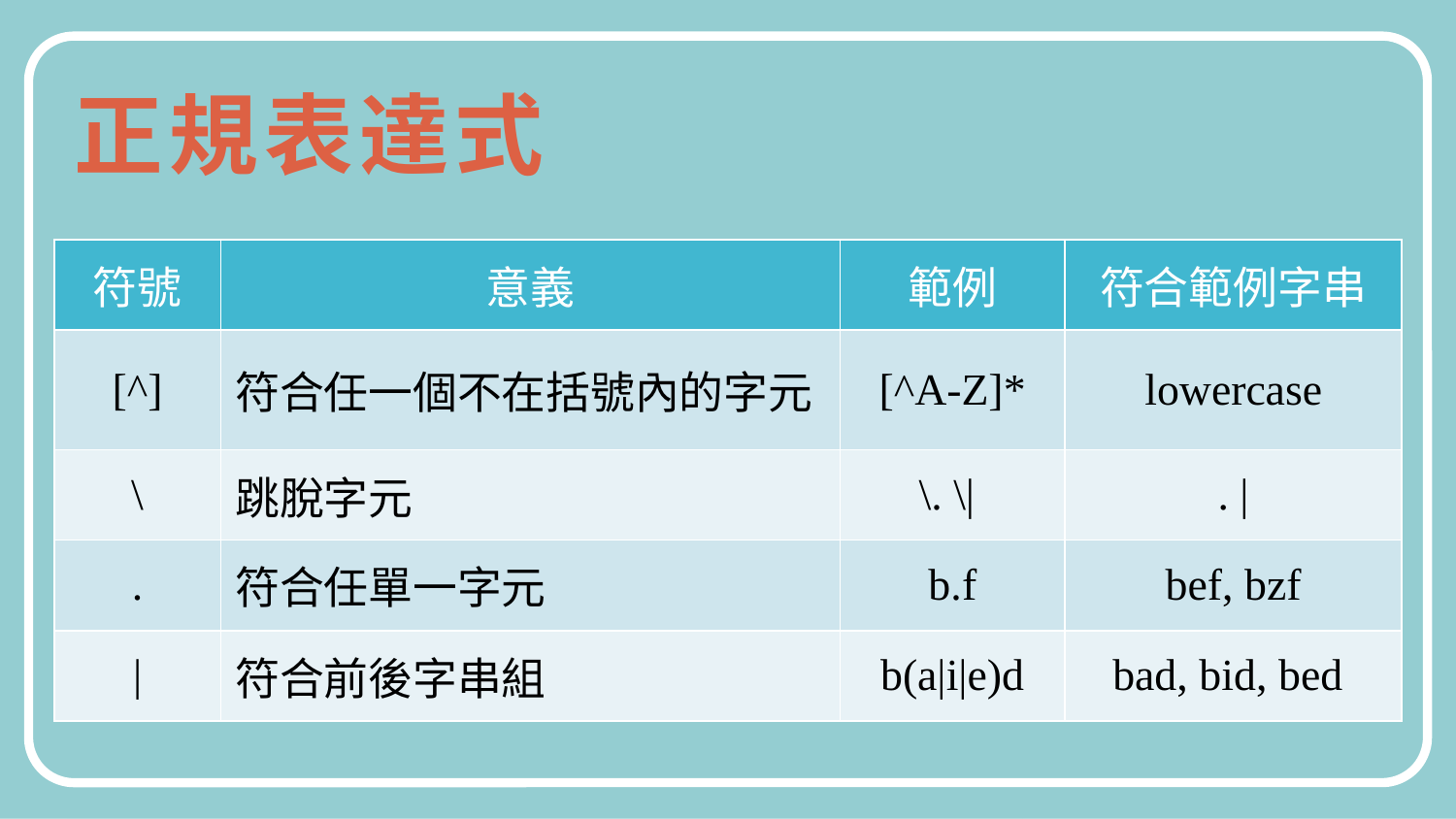

正規表達式
| 符號 | 意義 | 範例 | 符合範例字串 |
| --- | --- | --- | --- |
| [^] | 符合任一個不在括號內的字元 | [^A-Z]\* | lowercase |
| \ | 跳脫字元 | \. \| | . | |
| . | 符合任單一字元 | b.f | bef, bzf |
| | | 符合前後字串組 | b(a|i|e)d | bad, bid, bed |